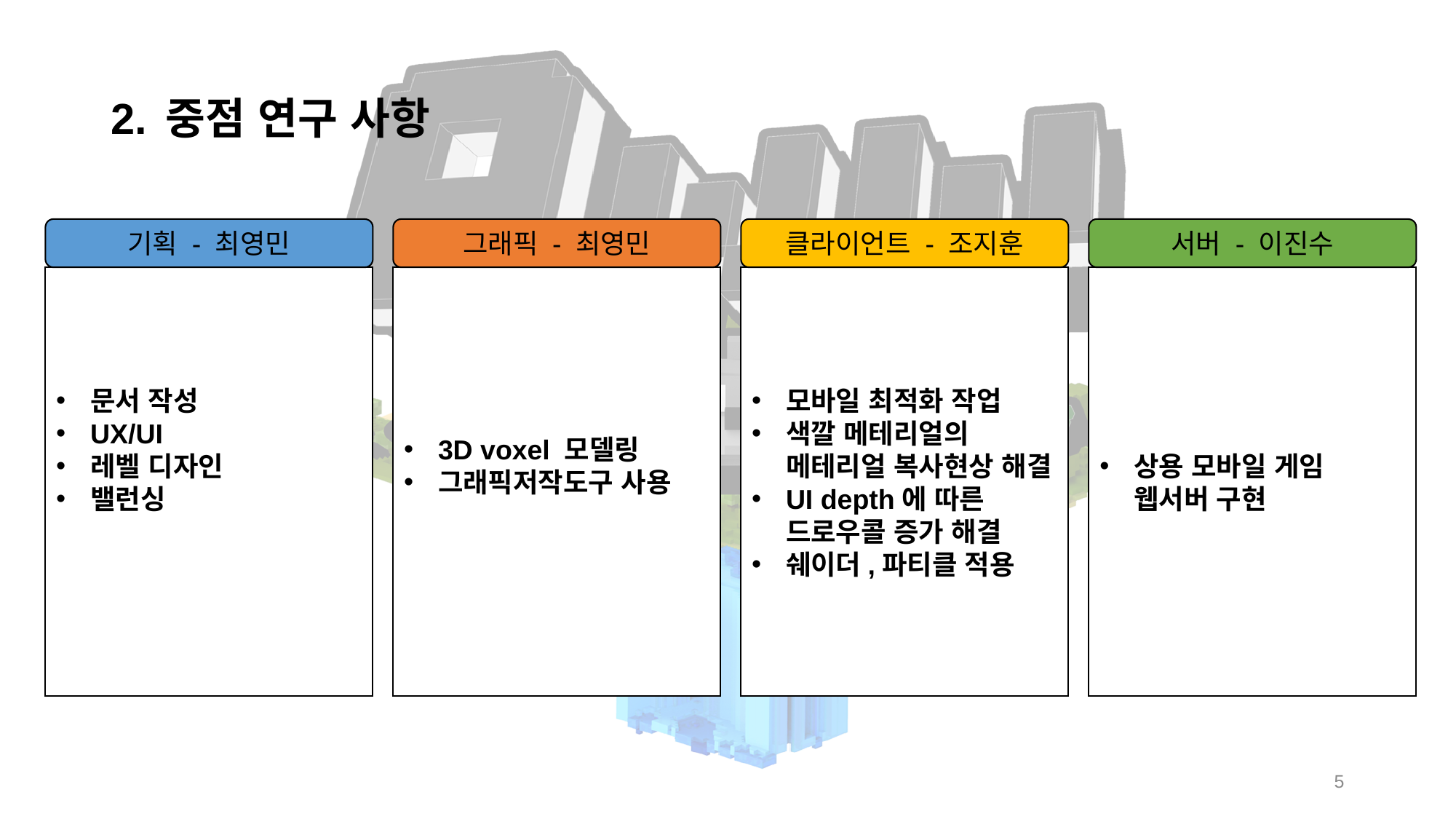

# 2. 중점 연구 사항
기획 - 최영민
문서 작성
UX/UI
레벨 디자인
밸런싱

그래픽 - 최영민
3D voxel 모델링
그래픽저작도구 사용

클라이언트 - 조지훈
모바일 최적화 작업
색깔 메테리얼의 메테리얼 복사현상 해결
UI depth에 따른 드로우콜 증가 해결
쉐이더,파티클 적용
서버 - 이진수
상용 모바일 게임 웹서버 구현
5